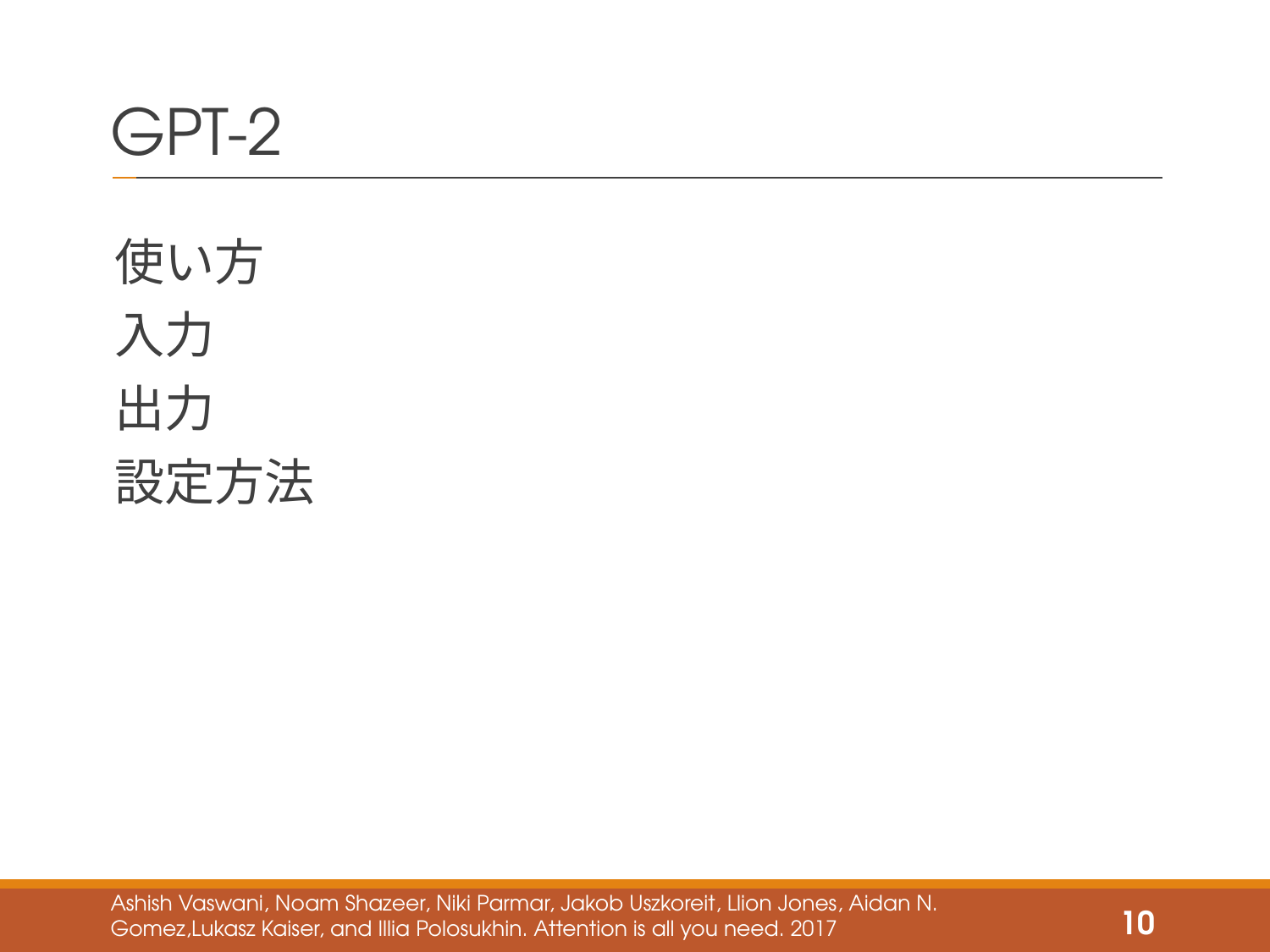

# GPT-2
使い方
入力
出力
設定方法
Ashish Vaswani, Noam Shazeer, Niki Parmar, Jakob Uszkoreit, Llion Jones, Aidan N. Gomez,Lukasz Kaiser, and Illia Polosukhin. Attention is all you need. 2017
10